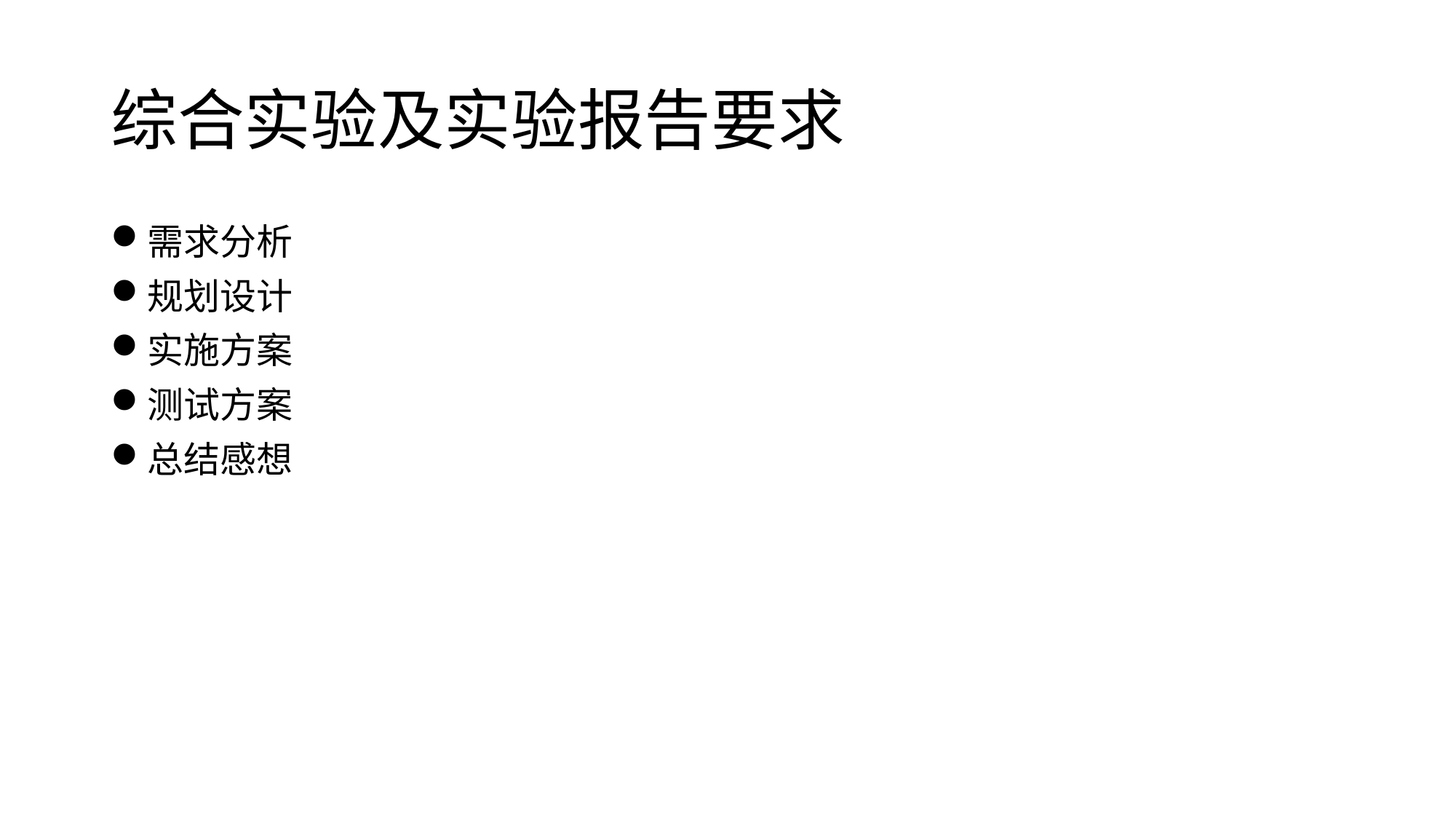

# 综合实验及实验报告要求
需求分析
规划设计
实施方案
测试方案
总结感想